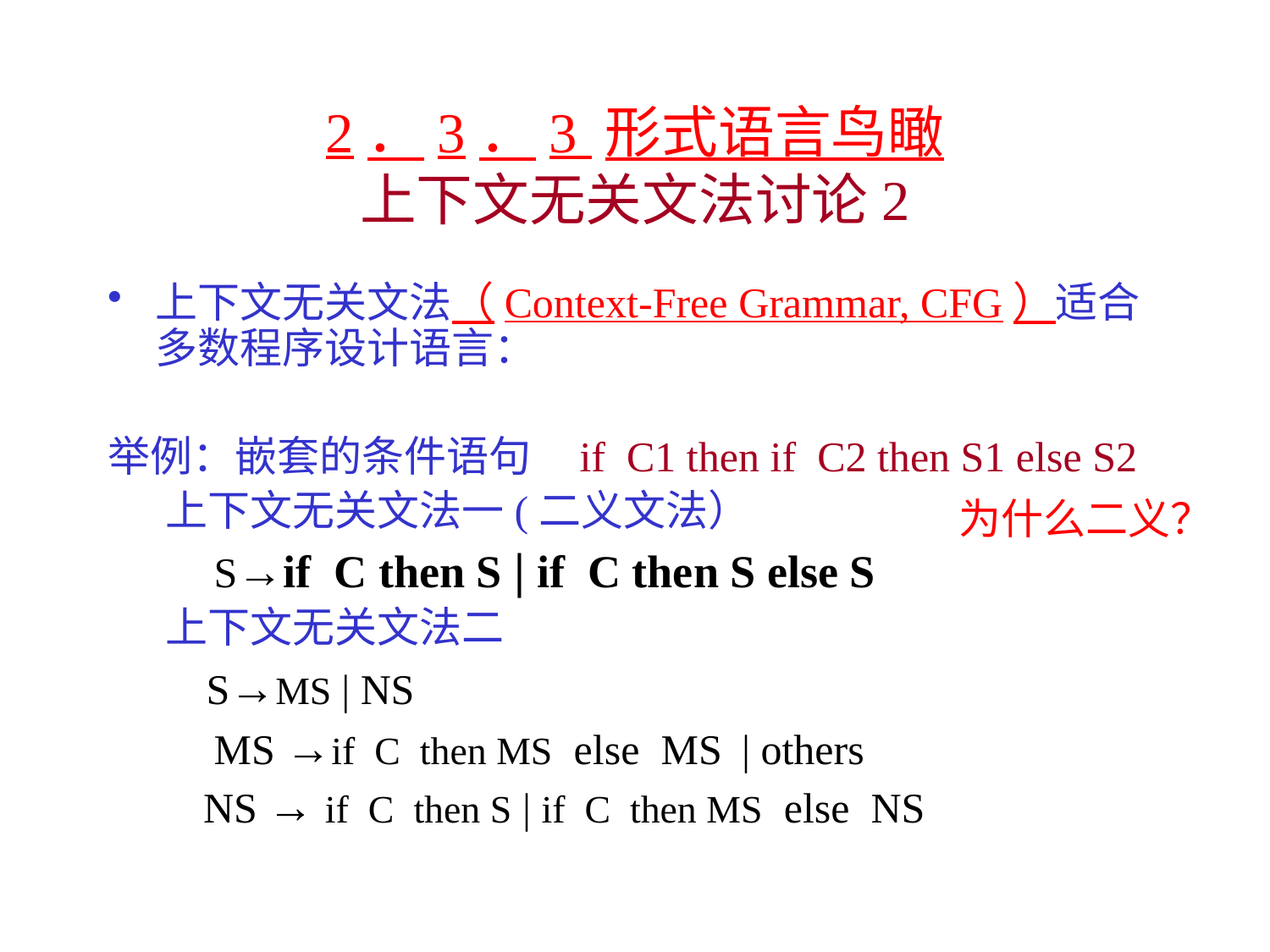

# 2．3．3 形式语言鸟瞰 上下文无关文法讨论2
上下文无关文法（Context-Free Grammar, CFG）适合多数程序设计语言：

举例：嵌套的条件语句    if  C1 then if  C2 then S1 else S2
     上下文无关文法一(二义文法）
          S→if  C then S | if  C then S else S
     上下文无关文法二
        S→MS | NS
          MS →if  C  then MS  else  MS  | others
         NS → if  C  then S | if  C  then MS  else  NS
为什么二义？